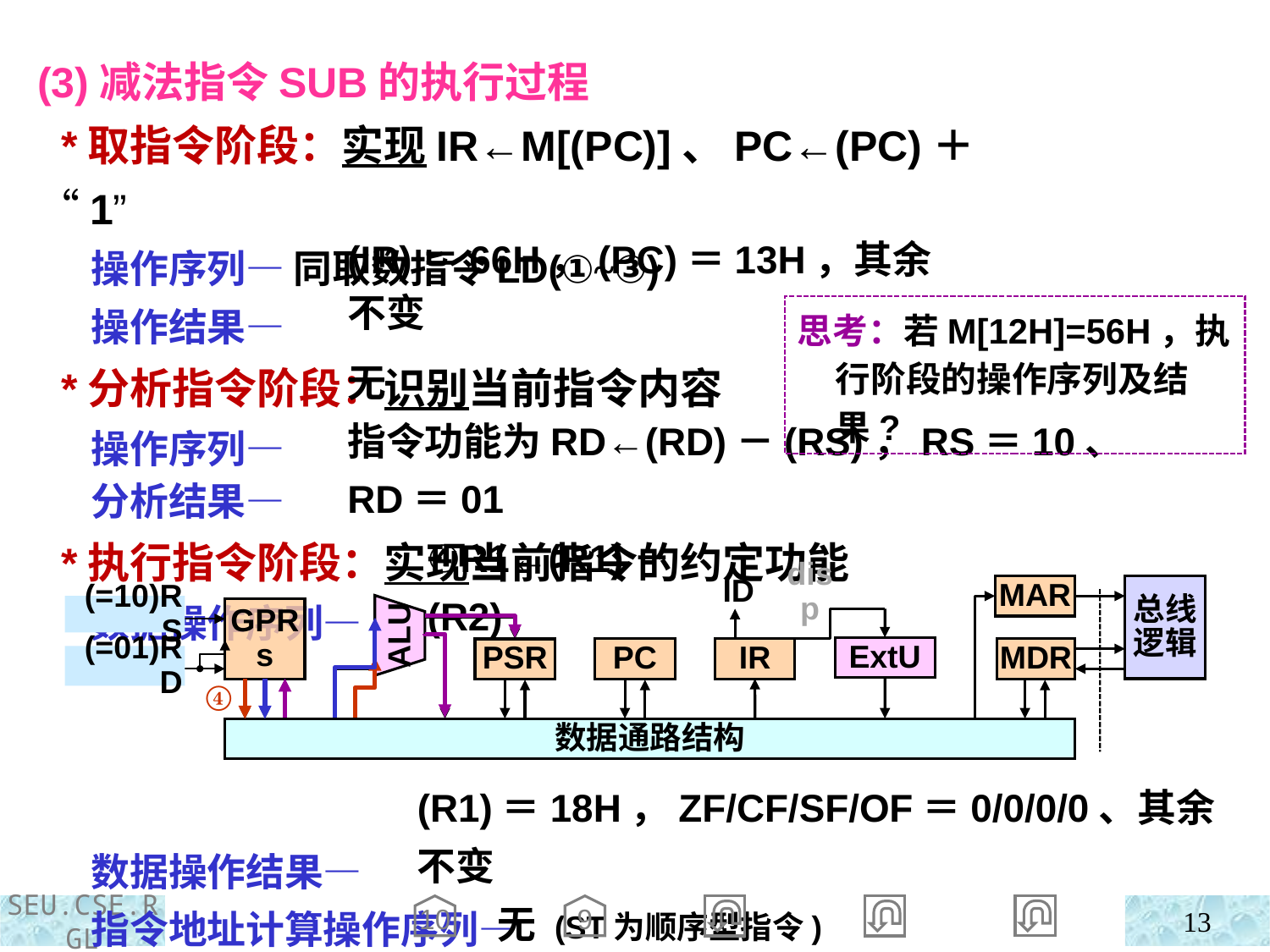

(3)减法指令SUB的执行过程
  *取指令阶段：实现IR←M[(PC)]、PC←(PC)＋“1”
     操作序列— 同取数指令LD(①~③)
     操作结果—
  *分析指令阶段：识别当前指令内容
     操作序列—
     分析结果—
  *执行指令阶段：实现当前指令的约定功能
     数据操作序列—

     数据操作结果—
     指令地址计算操作序列—
(IR)＝66H，(PC)＝13H，其余不变
思考：若M[12H]=56H，执行阶段的操作序列及结果?
无
指令功能为RD←(RD)－(RS)，RS＝10、RD＝01
④R1←(R1)－(R2)
MAR
总线逻辑
ID
disp
GPRs
ALU
ExtU
PC
IR
MDR
PSR
数据通路结构
(=10)RS
(=01)RD
④
(R1)＝18H，ZF/CF/SF/OF＝0/0/0/0、其余不变
        无 (ST为顺序型指令)
13

10
9